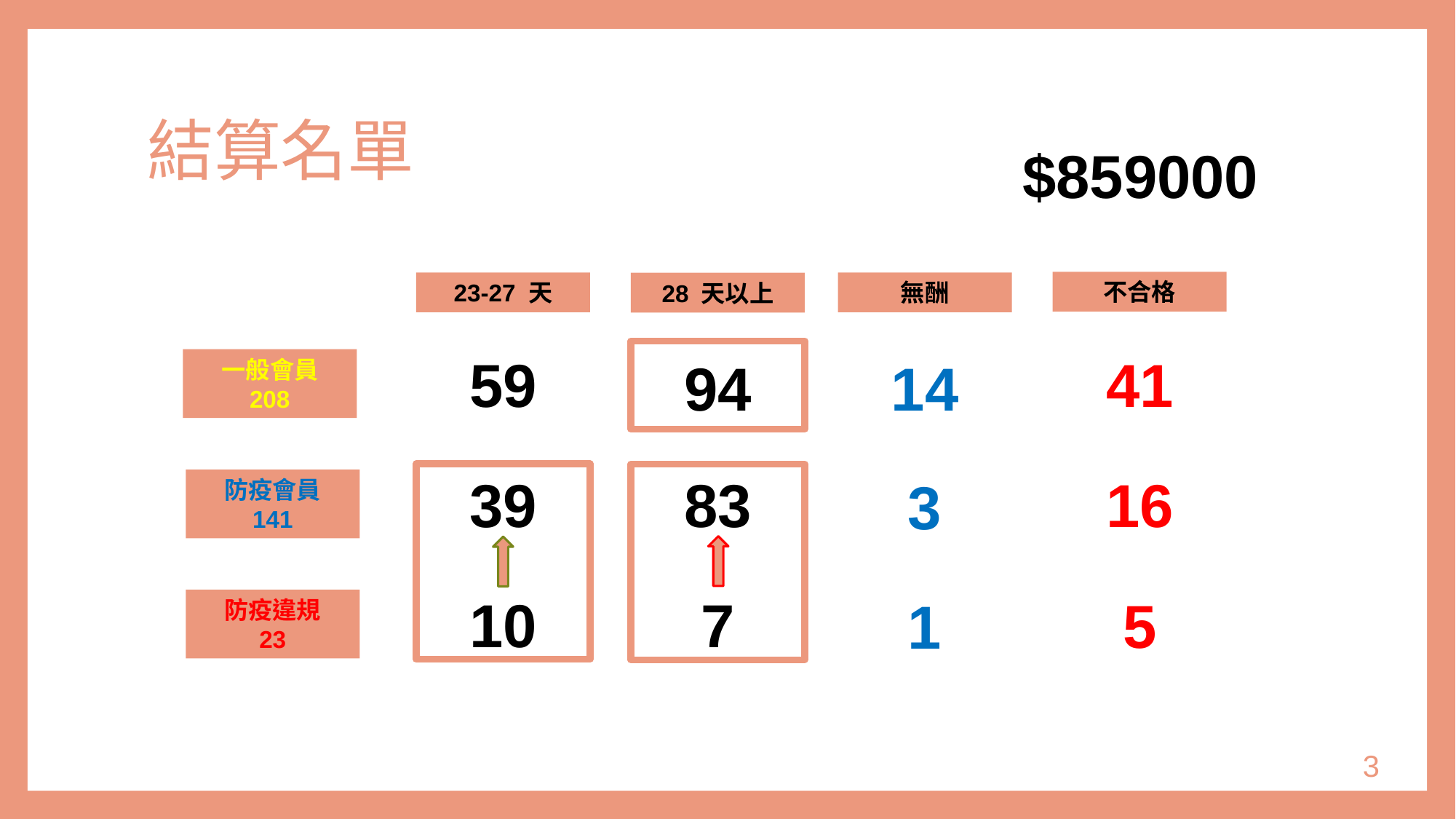

# 結算名單
$859000

不合格
23-27 天
無酬
28 天以上
59

41
94
14
一般會員
208
39
83
16

3

防疫會員
141

10
7
5
1
防疫違規
23
3